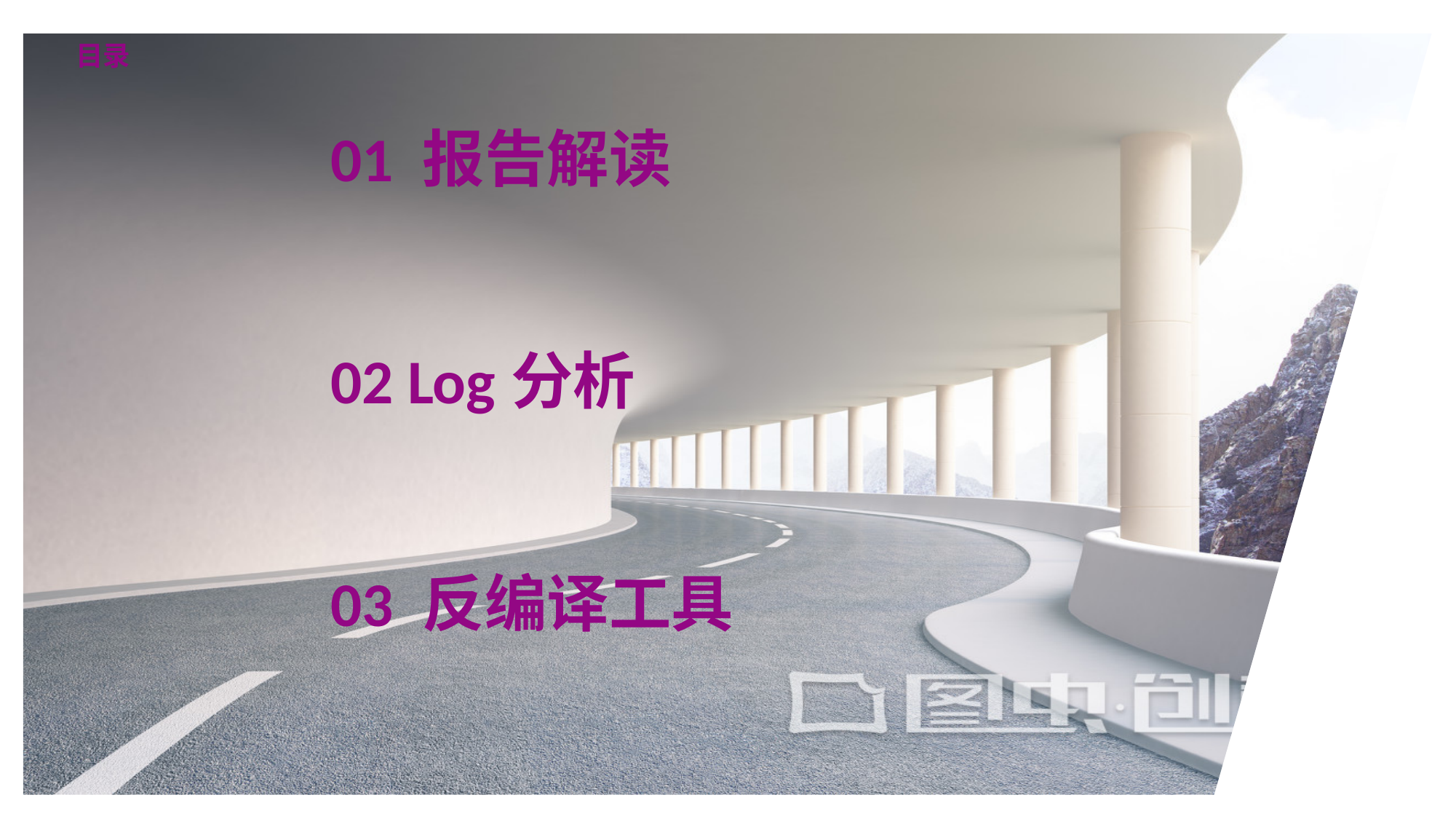

目录
01 报告解读
02 Log分析
03 反编译工具